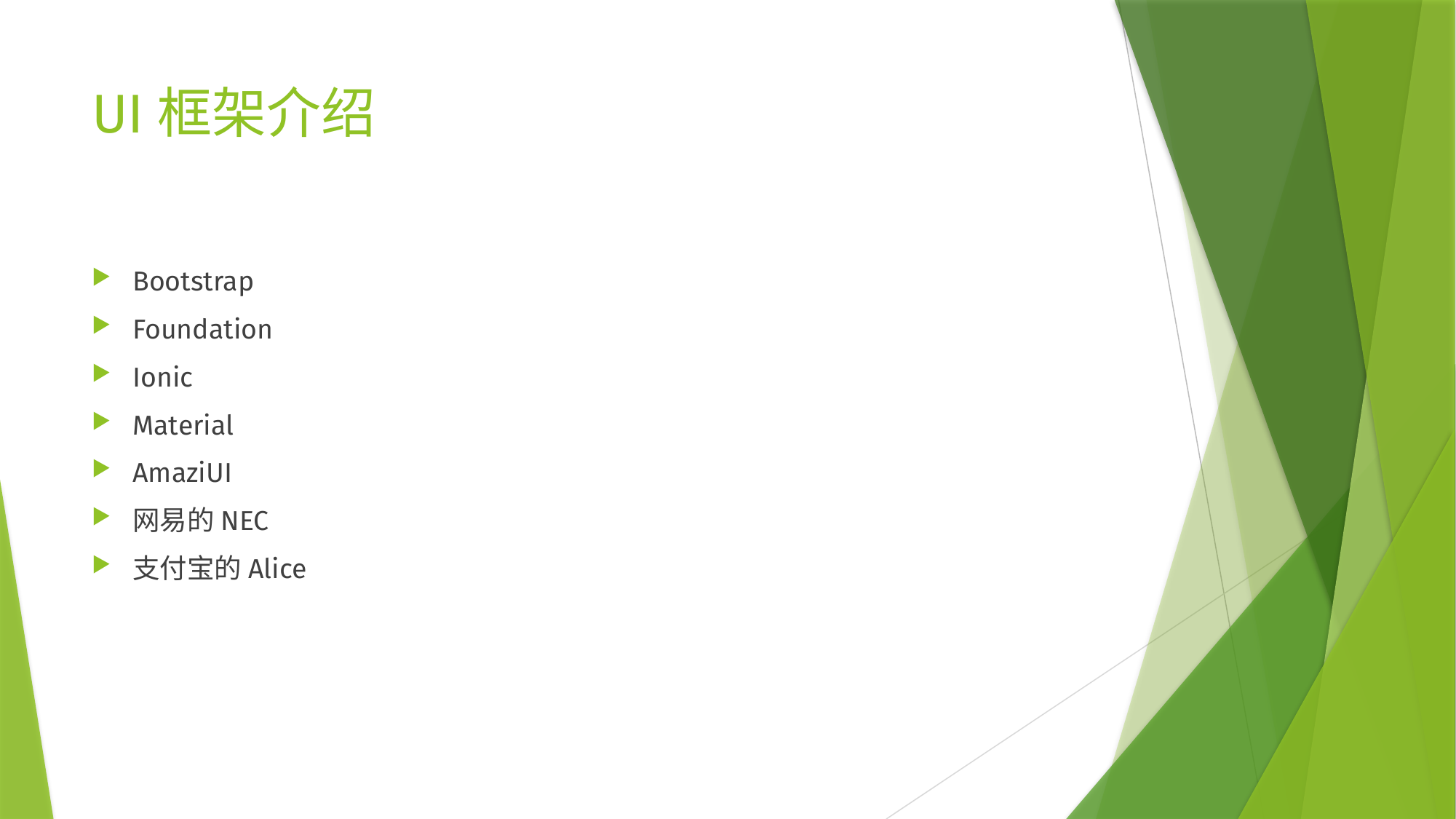

# UI框架介绍
Bootstrap
Foundation
Ionic
Material
AmaziUI
网易的NEC
支付宝的Alice